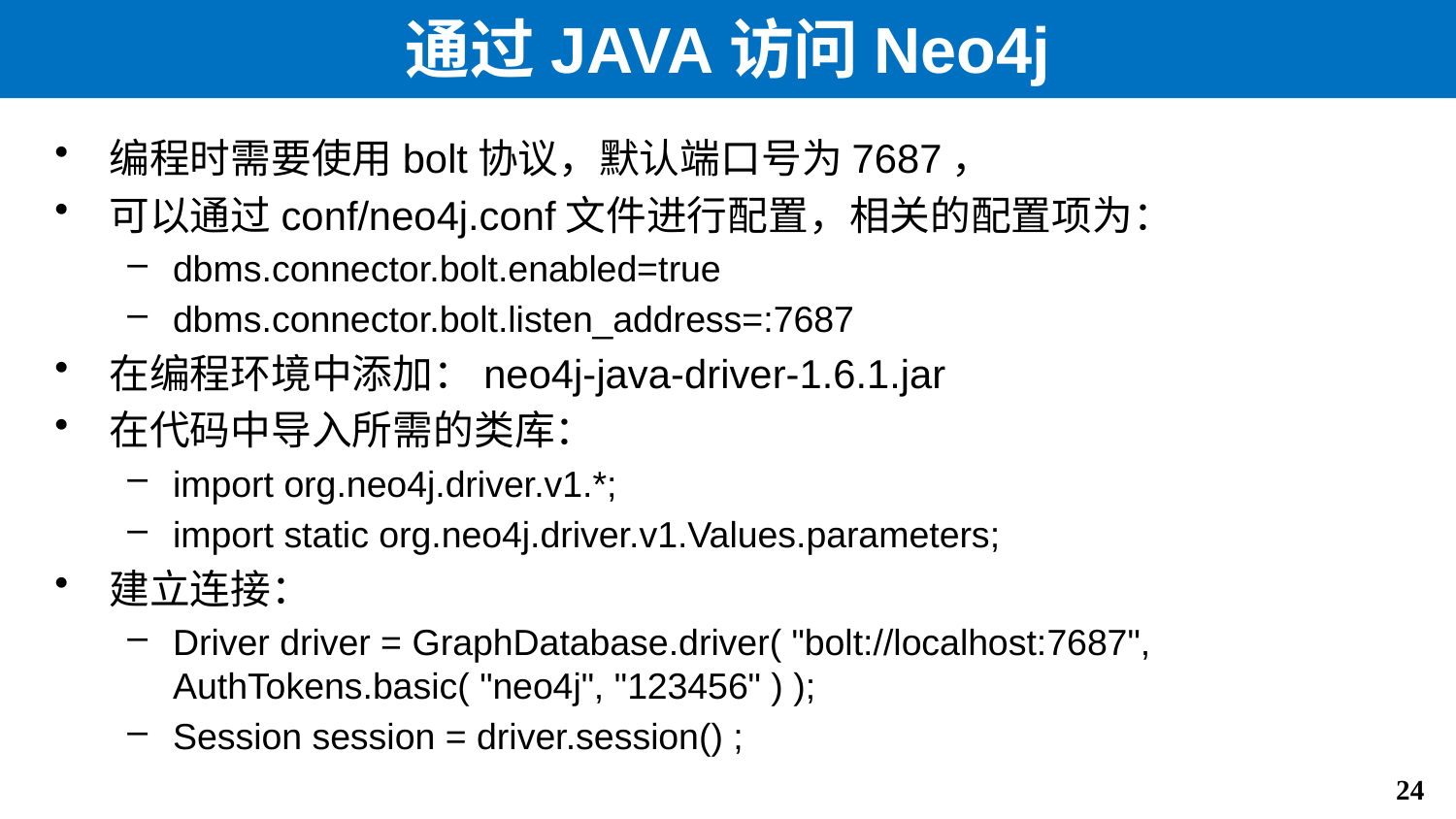

# 通过JAVA访问Neo4j
编程时需要使用bolt协议，默认端口号为7687，
可以通过conf/neo4j.conf文件进行配置，相关的配置项为：
dbms.connector.bolt.enabled=true
dbms.connector.bolt.listen_address=:7687
在编程环境中添加：neo4j-java-driver-1.6.1.jar
在代码中导入所需的类库：
import org.neo4j.driver.v1.*;
import static org.neo4j.driver.v1.Values.parameters;
建立连接：
Driver driver = GraphDatabase.driver( "bolt://localhost:7687", AuthTokens.basic( "neo4j", "123456" ) );
Session session = driver.session() ;